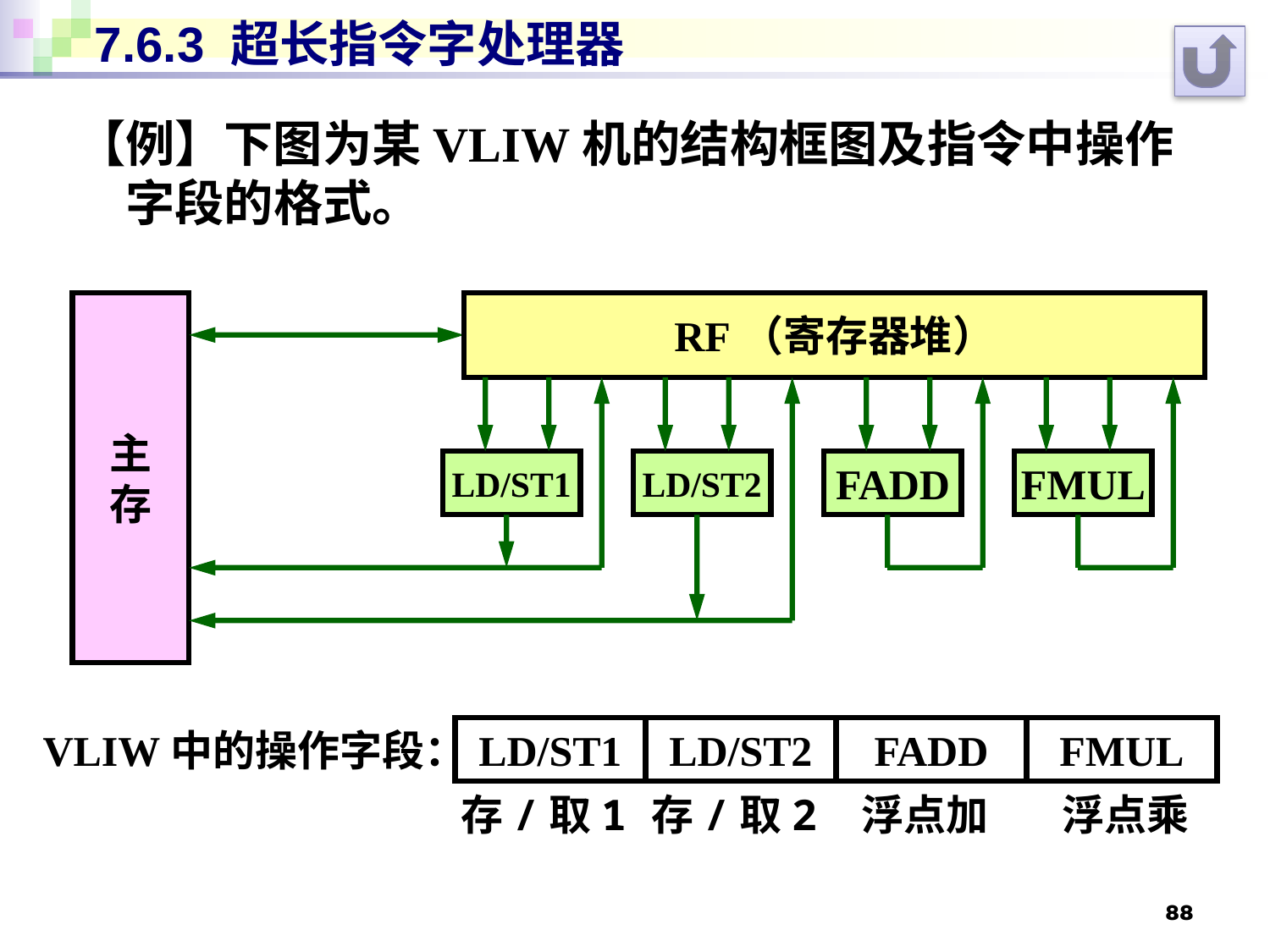

# 7.6.3 超长指令字处理器

【例】下图为某VLIW机的结构框图及指令中操作字段的格式。
主
存
RF（寄存器堆）

LD/ST1
LD/ST2
FADD
FMUL

VLIW中的操作字段：
LD/ST1
LD/ST2
FADD
FMUL
存/取1
存/取2
浮点加
浮点乘
88